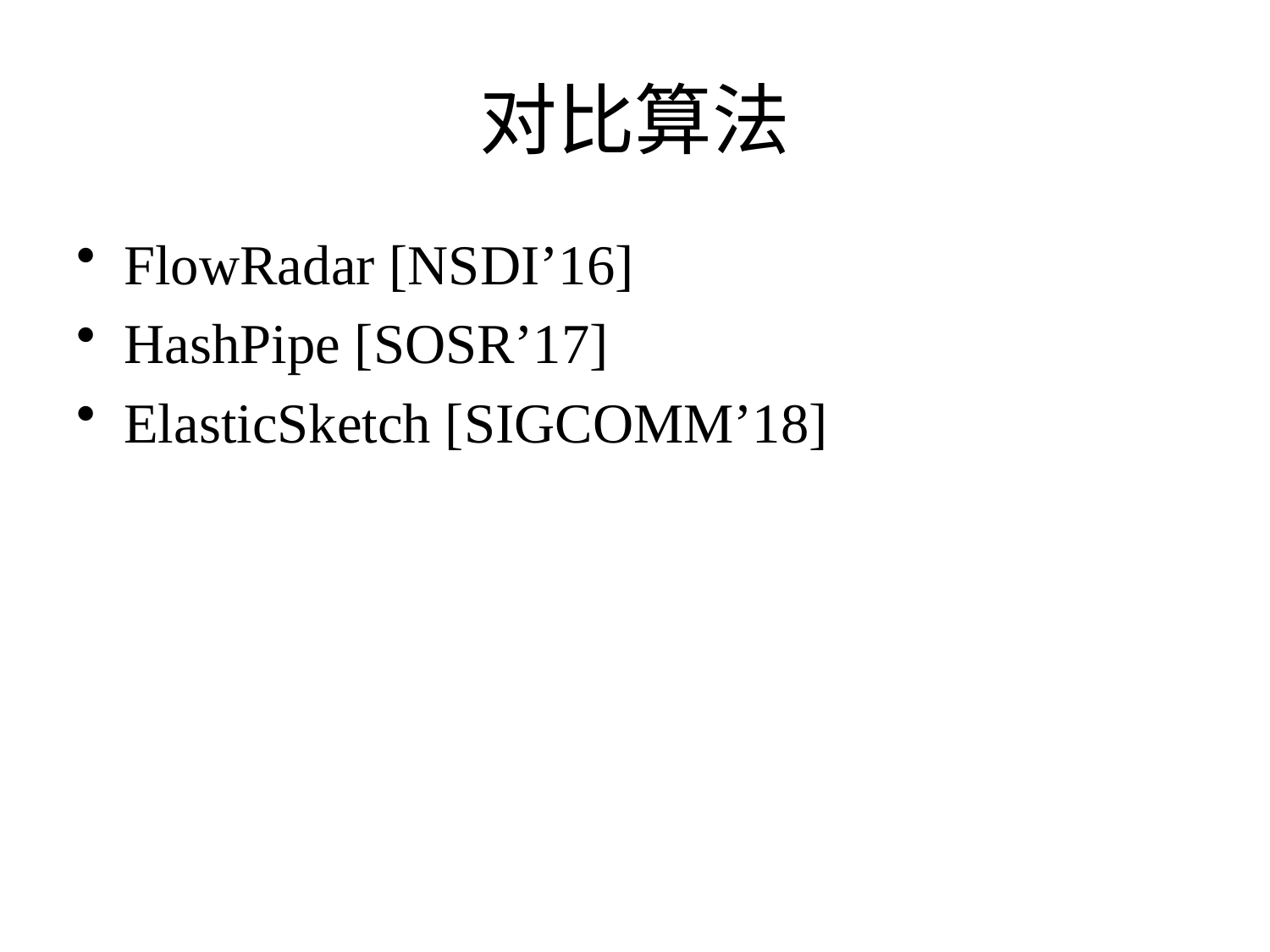

# 对比算法
FlowRadar [NSDI’16]
HashPipe [SOSR’17]
ElasticSketch [SIGCOMM’18]